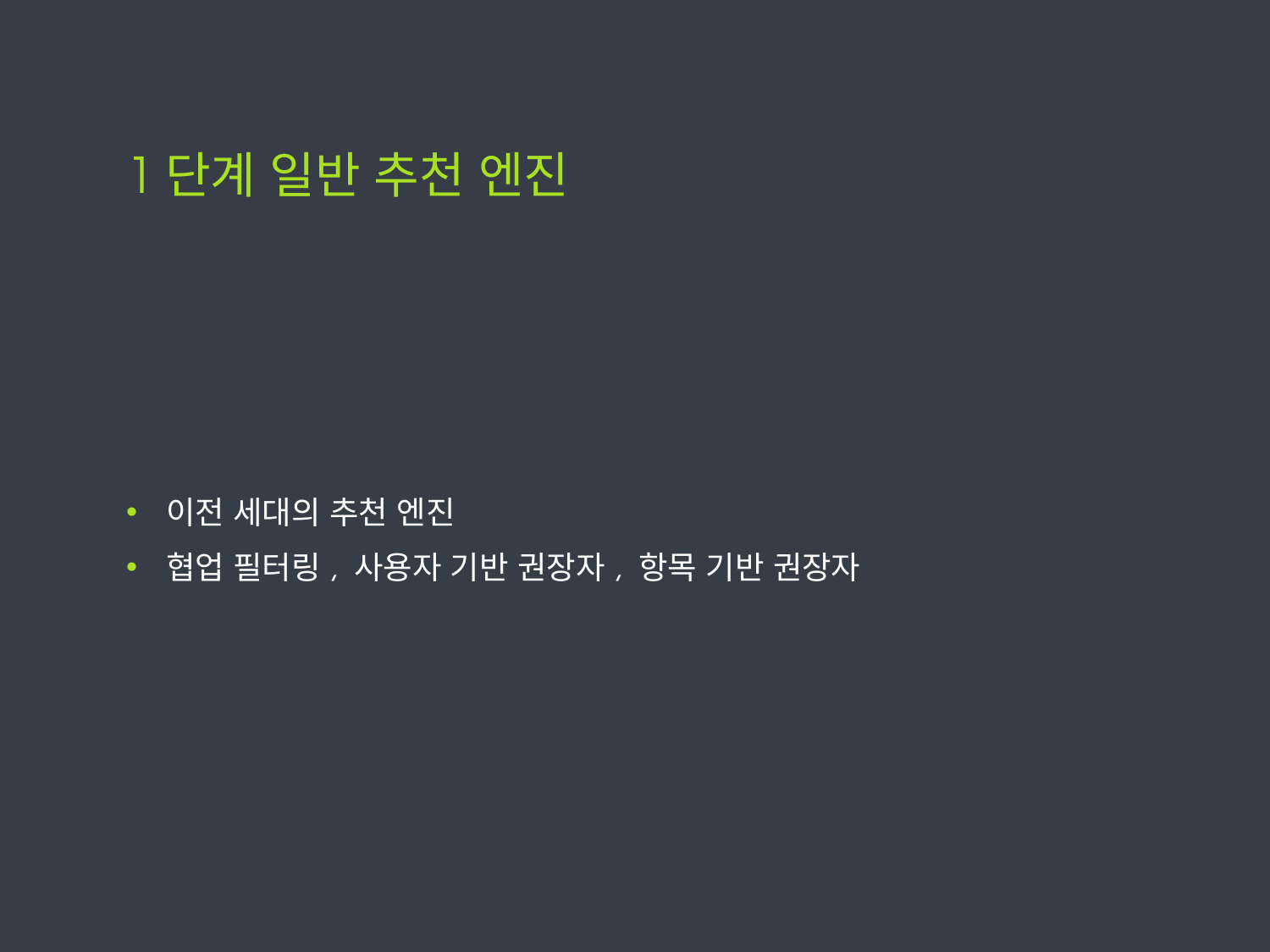

# 1단계 일반 추천 엔진
이전 세대의 추천 엔진
협업 필터링, 사용자 기반 권장자, 항목 기반 권장자